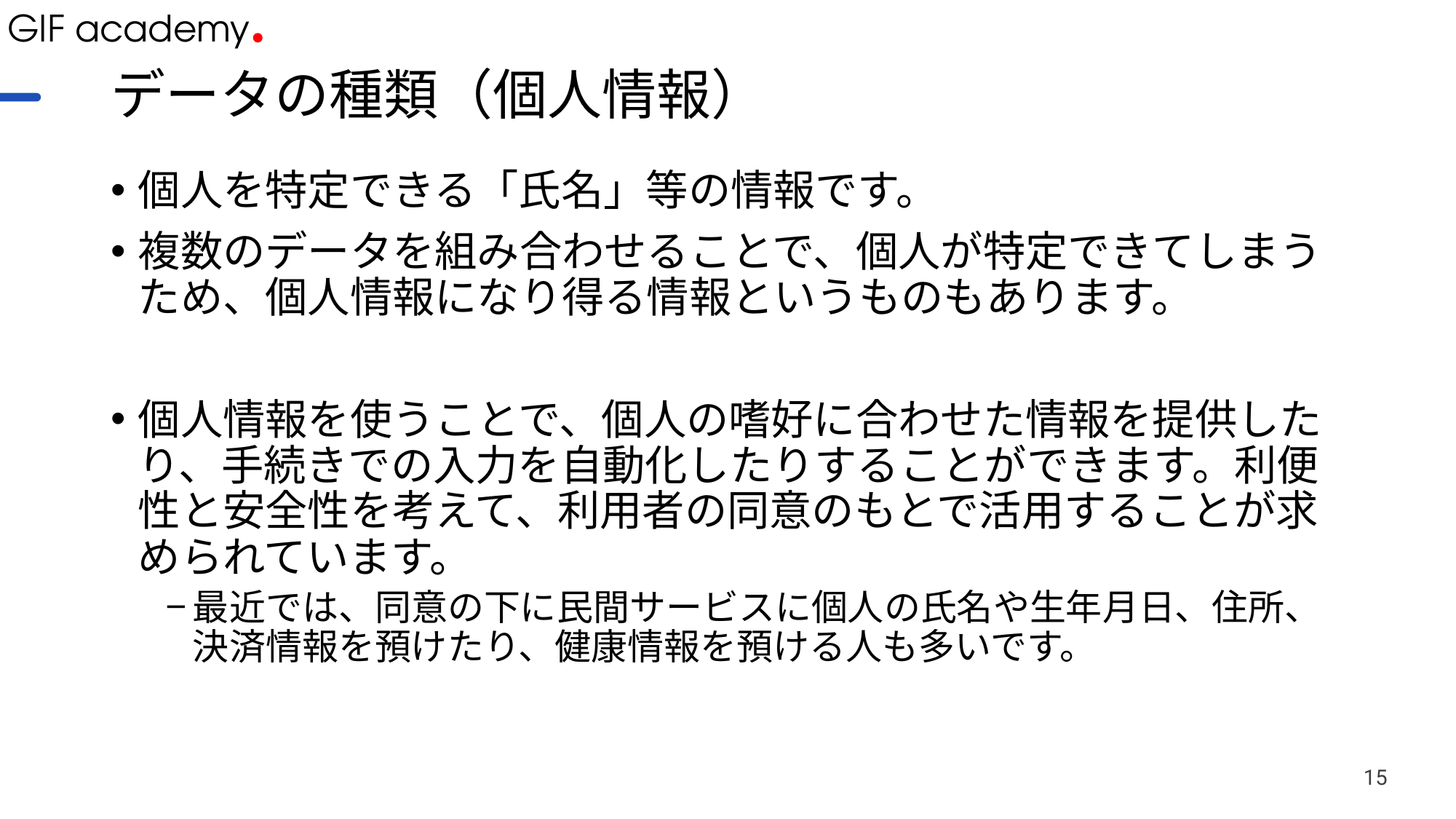

# データの種類（個人情報）
個人を特定できる「氏名」等の情報です。
複数のデータを組み合わせることで、個人が特定できてしまうため、個人情報になり得る情報というものもあります。

個人情報を使うことで、個人の嗜好に合わせた情報を提供したり、手続きでの入力を自動化したりすることができます。利便性と安全性を考えて、利用者の同意のもとで活用することが求められています。
最近では、同意の下に民間サービスに個人の氏名や生年月日、住所、決済情報を預けたり、健康情報を預ける人も多いです。
15